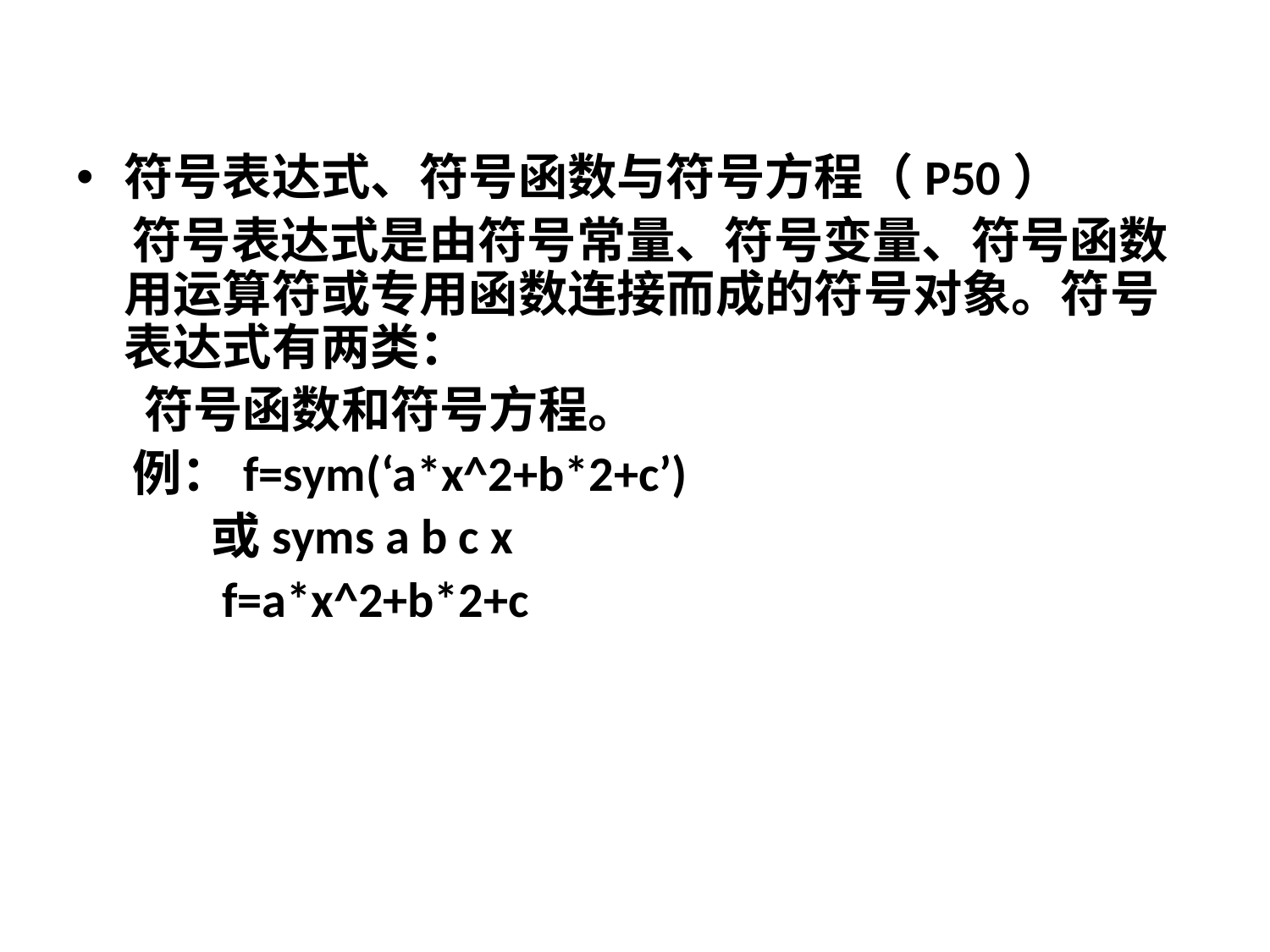

符号表达式、符号函数与符号方程（P50）
    符号表达式是由符号常量、符号变量、符号函数用运算符或专用函数连接而成的符号对象。符号表达式有两类：
     符号函数和符号方程。
    例：f=sym(‘a*x^2+b*2+c’)
           或syms a b c x
             f=a*x^2+b*2+c